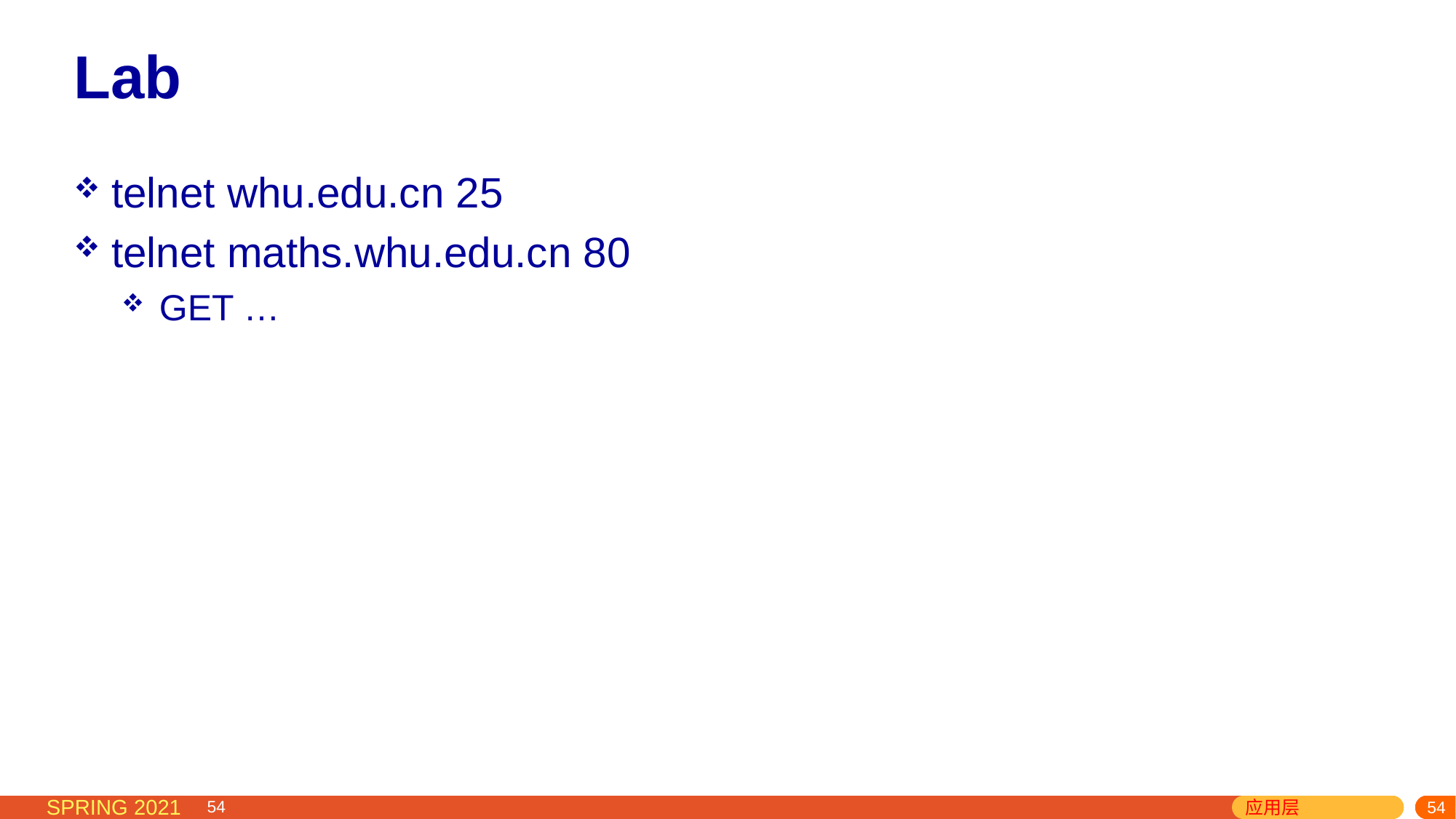

# Lab
telnet whu.edu.cn 25
telnet maths.whu.edu.cn 80
GET …

应用层